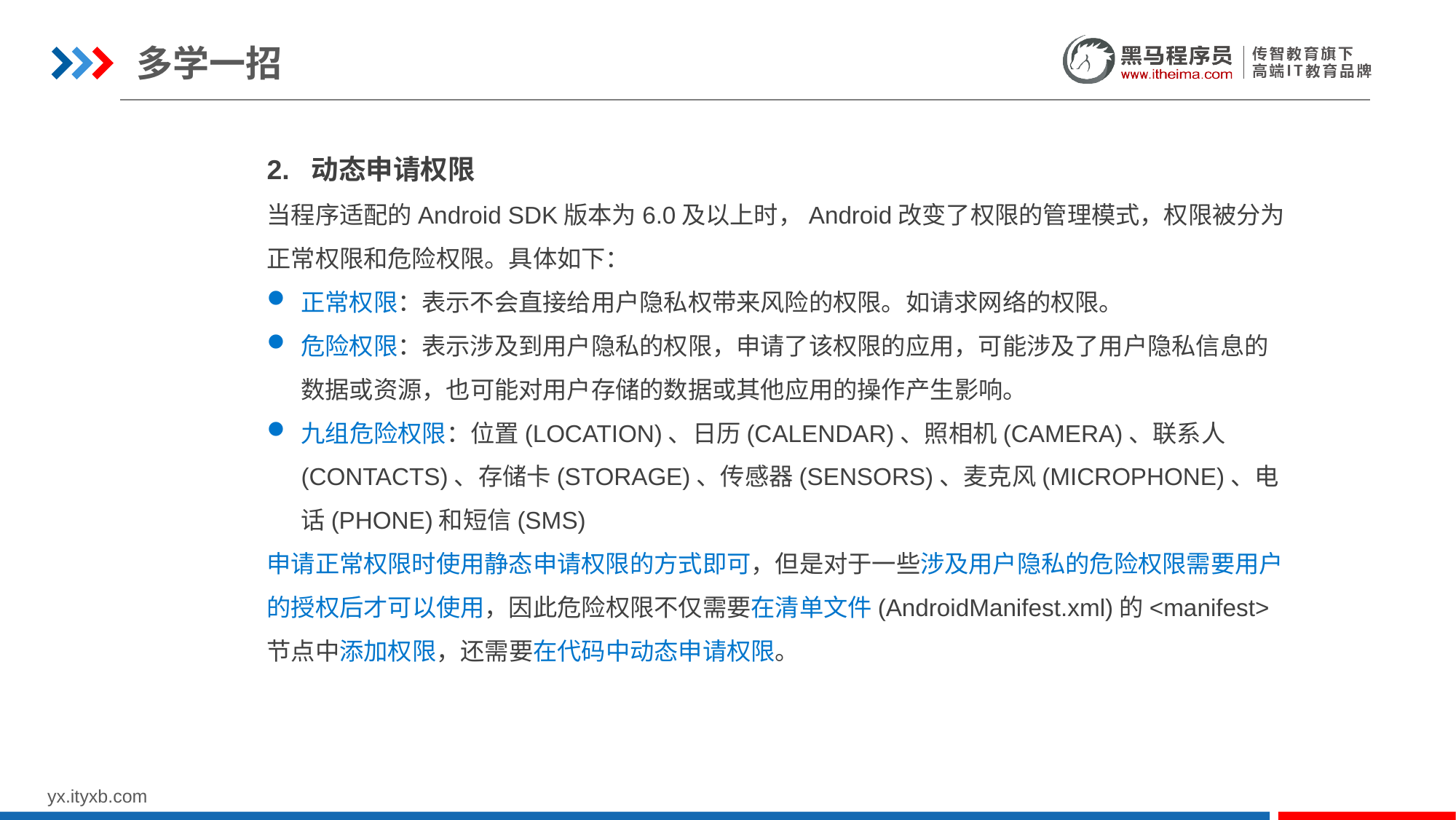

多学一招
2.  动态申请权限
当程序适配的Android SDK版本为6.0及以上时，Android改变了权限的管理模式，权限被分为正常权限和危险权限。具体如下：
正常权限：表示不会直接给用户隐私权带来风险的权限。如请求网络的权限。
危险权限：表示涉及到用户隐私的权限，申请了该权限的应用，可能涉及了用户隐私信息的数据或资源，也可能对用户存储的数据或其他应用的操作产生影响。
九组危险权限：位置(LOCATION)、日历(CALENDAR)、照相机(CAMERA)、联系人(CONTACTS)、存储卡(STORAGE)、传感器(SENSORS)、麦克风(MICROPHONE)、电话(PHONE)和短信(SMS)
申请正常权限时使用静态申请权限的方式即可，但是对于一些涉及用户隐私的危险权限需要用户的授权后才可以使用，因此危险权限不仅需要在清单文件(AndroidManifest.xml)的<manifest>节点中添加权限，还需要在代码中动态申请权限。